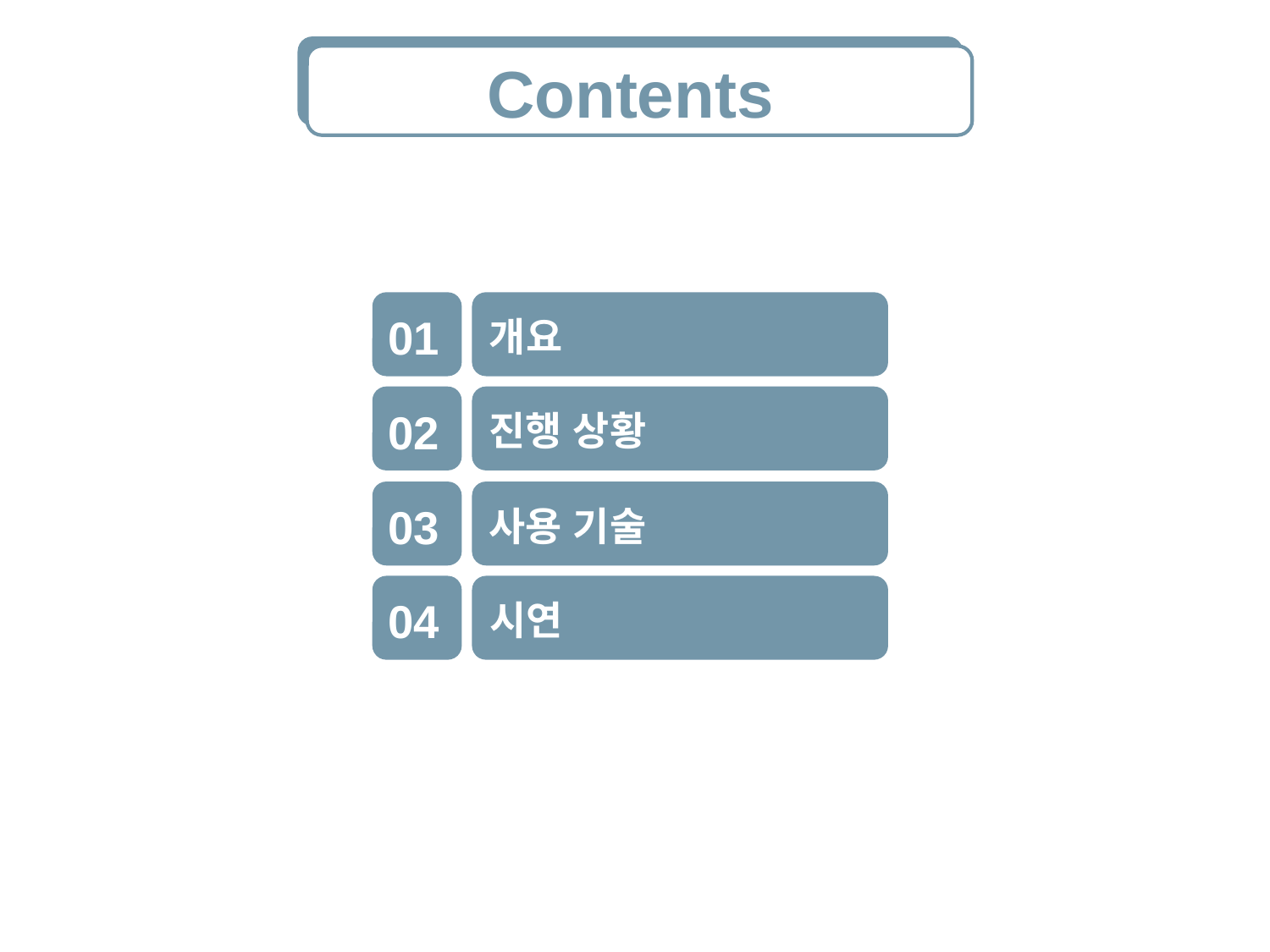

Contents

01

개요

02

진행 상황

03

사용 기술

04

시연